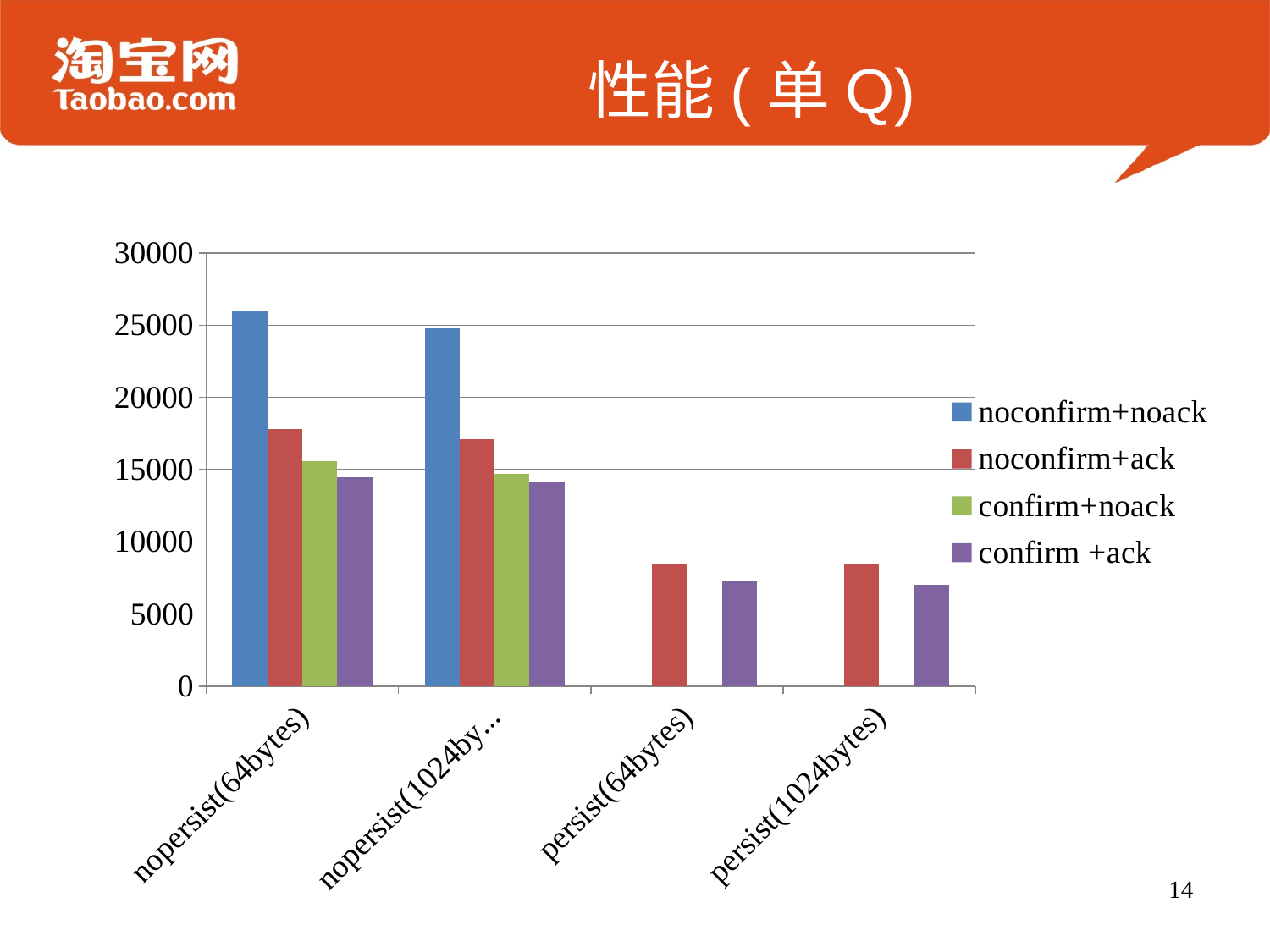

# 性能(单Q)

### Chart

| Category | noconfirm+noack | noconfirm+ack | confirm+noack | confirm +ack |
|---|---|---|---|---|
| nopersist(64bytes) | 26000.0 | 17800.0 | 15600.0 | 14500.0 |
| nopersist(1024bytes) | 24800.0 | 17100.0 | 14700.0 | 14200.0 |
| persist(64bytes) | None | 8500.0 | None | 7300.0 |
| persist(1024bytes) | None | 8500.0 | None | 7000.0 |
14